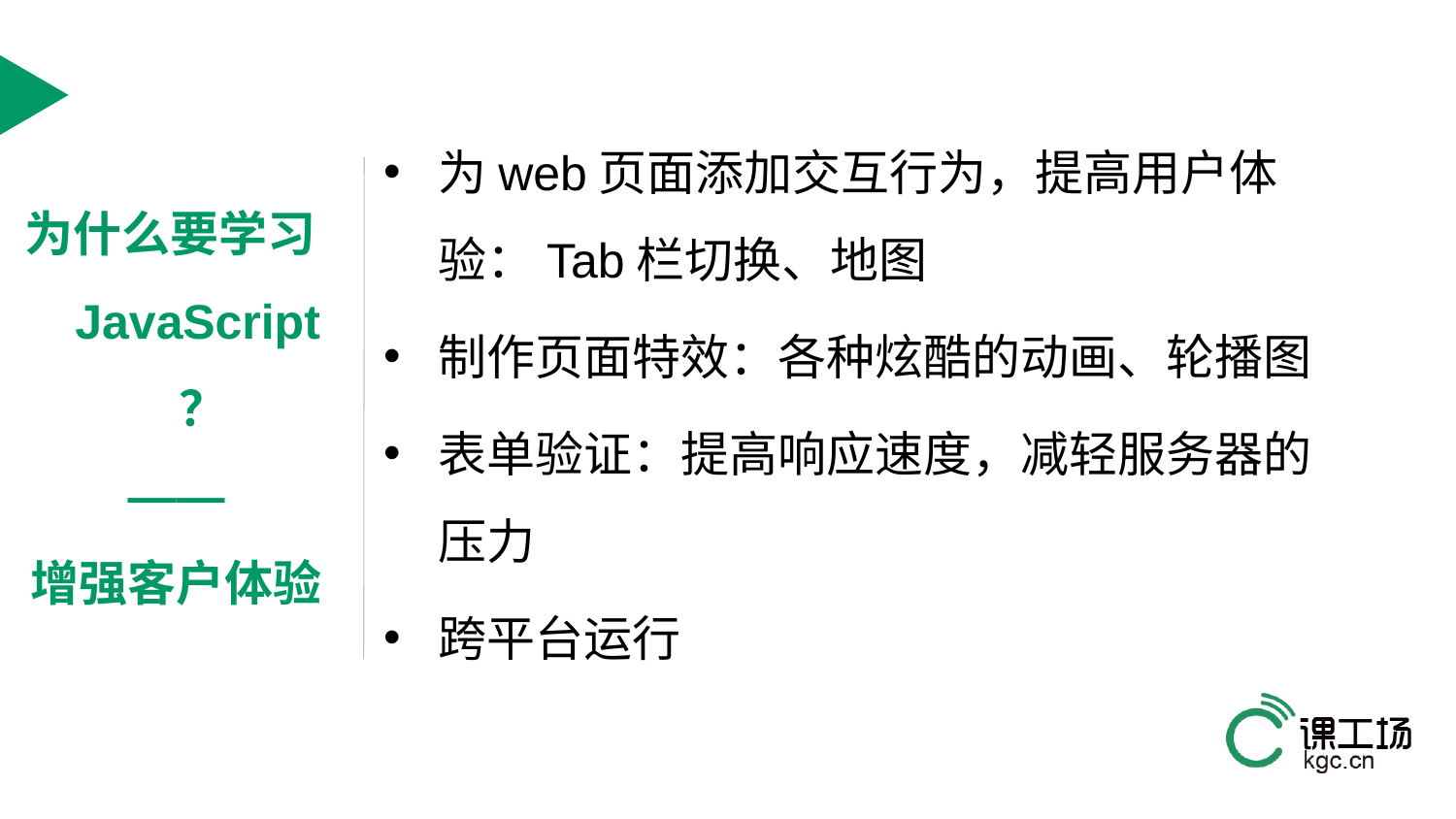

为web页面添加交互行为，提高用户体验：Tab栏切换、地图
制作页面特效：各种炫酷的动画、轮播图
表单验证：提高响应速度，减轻服务器的压力
跨平台运行

为什么要学习JavaScript？
——
增强客户体验